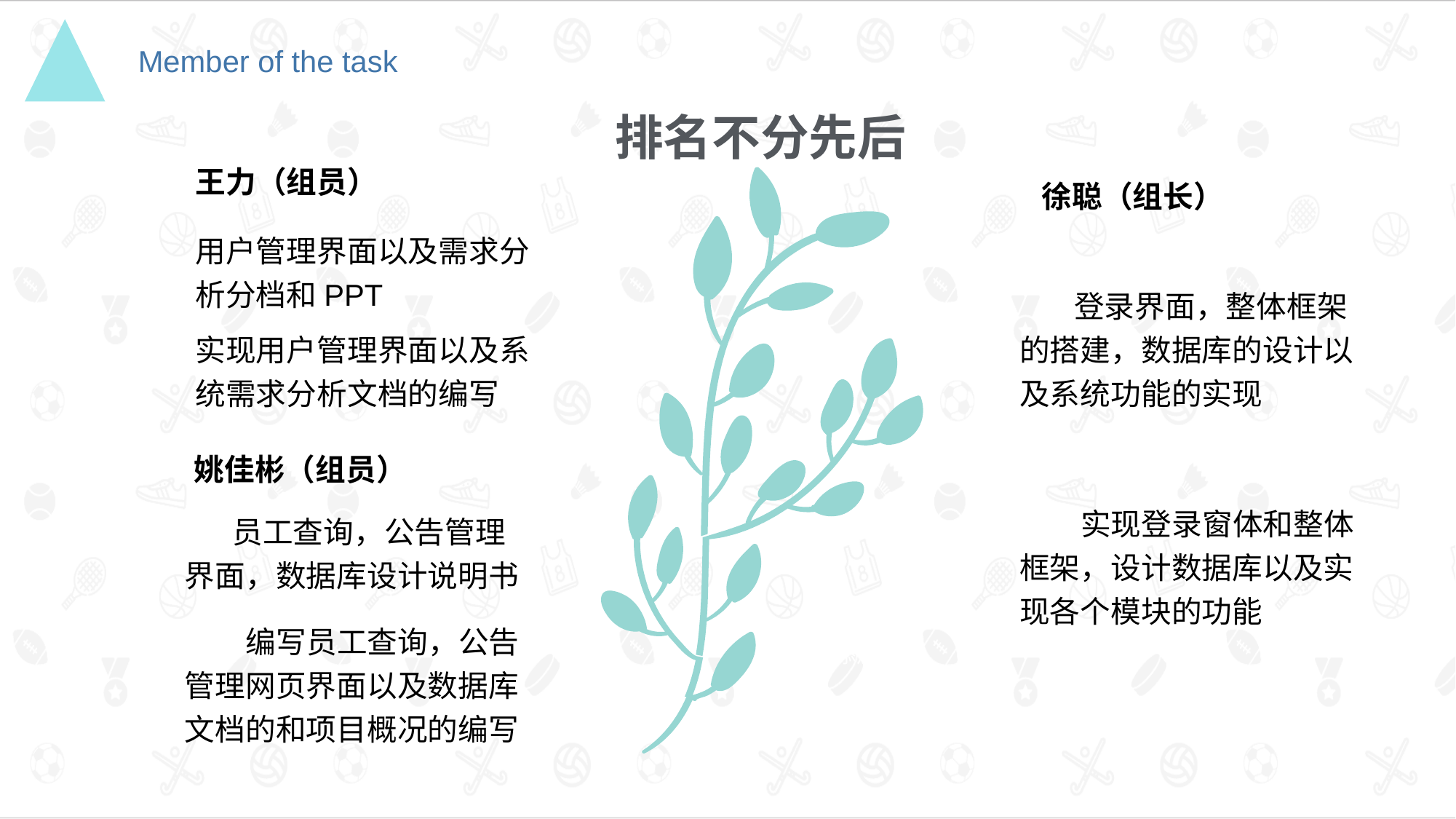

Member of the task
      排名不分先后
王力（组员）

徐聪（组长）
用户管理界面以及需求分析分档和PPT
       登录界面，整体框架的搭建，数据库的设计以及系统功能的实现
实现用户管理界面以及系统需求分析文档的编写

姚佳彬（组员）

        实现登录窗体和整体框架，设计数据库以及实现各个模块的功能
      员工查询，公告管理界面，数据库设计说明书
        编写员工查询，公告管理网页界面以及数据库文档的和项目概况的编写

点击添加文本